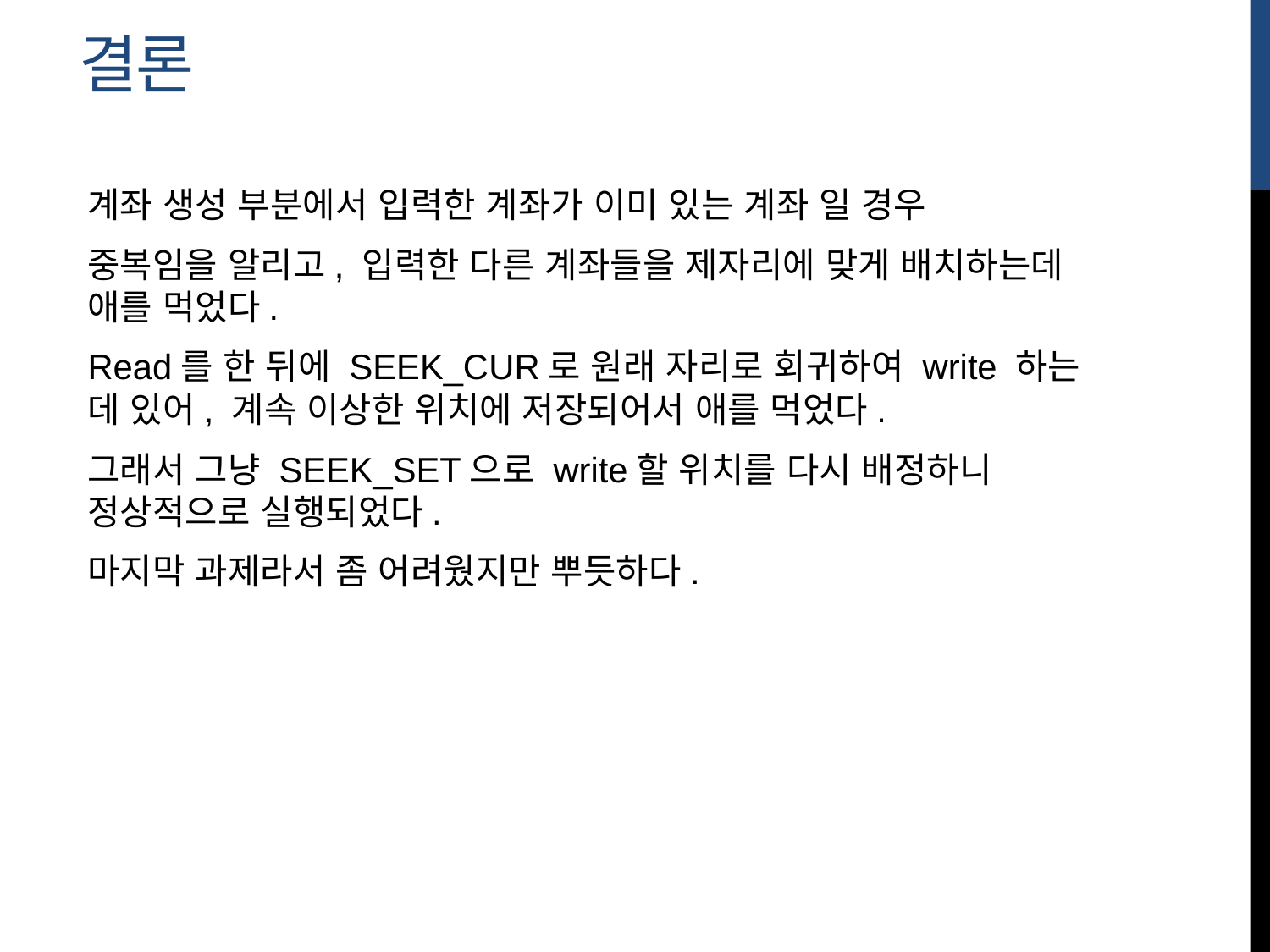

# 결론
계좌 생성 부분에서 입력한 계좌가 이미 있는 계좌 일 경우
중복임을 알리고, 입력한 다른 계좌들을 제자리에 맞게 배치하는데 애를 먹었다.
Read를 한 뒤에 SEEK_CUR로 원래 자리로 회귀하여 write 하는 데 있어, 계속 이상한 위치에 저장되어서 애를 먹었다.
그래서 그냥 SEEK_SET으로 write할 위치를 다시 배정하니 정상적으로 실행되었다.
마지막 과제라서 좀 어려웠지만 뿌듯하다.